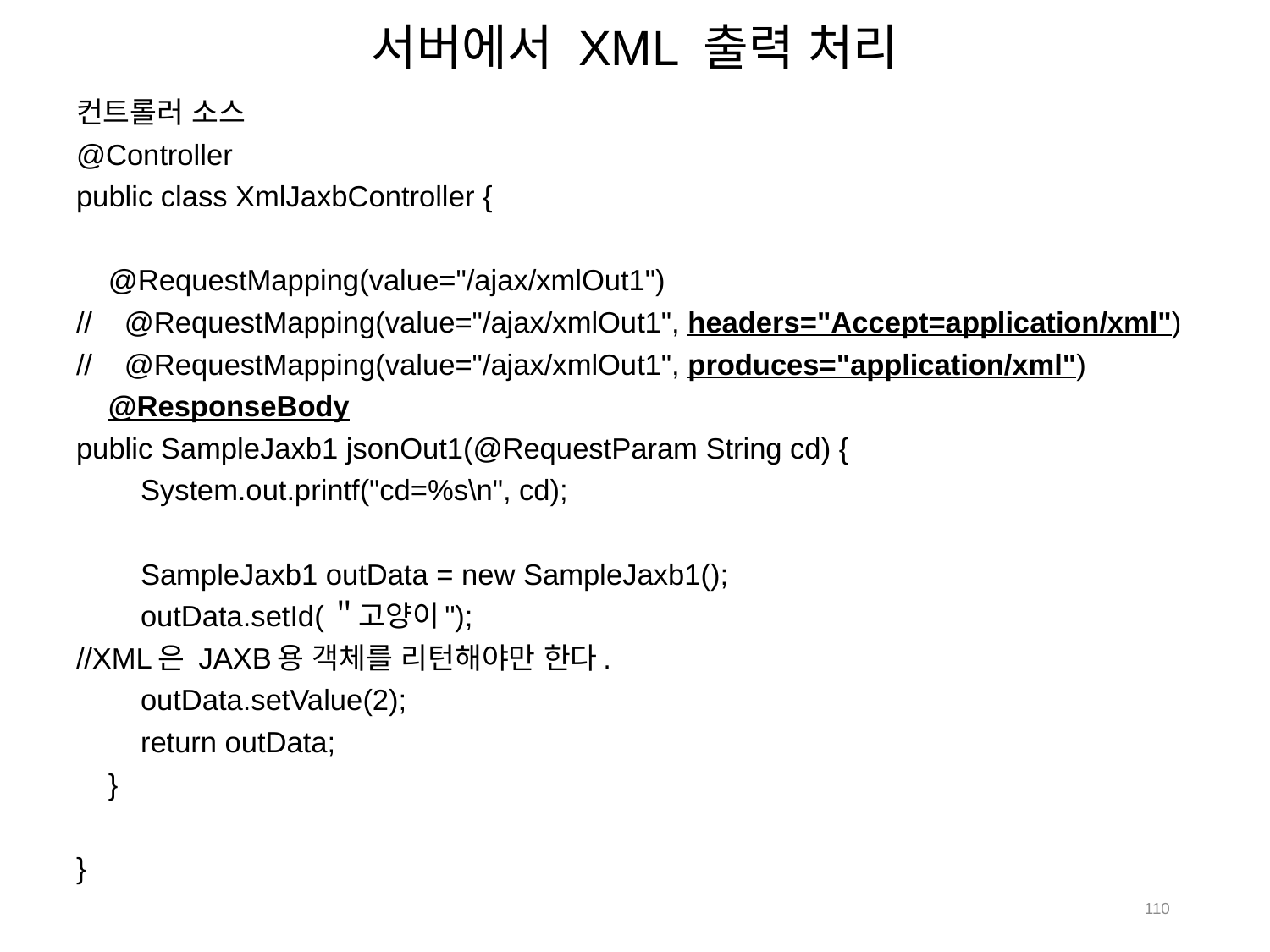

서버에서 XML 출력 처리
컨트롤러 소스
@Controller
public class XmlJaxbController {

    @RequestMapping(value="/ajax/xmlOut1")
//    @RequestMapping(value="/ajax/xmlOut1", headers="Accept=application/xml")
//    @RequestMapping(value="/ajax/xmlOut1", produces="application/xml")
    @ResponseBody
public SampleJaxb1 jsonOut1(@RequestParam String cd) {
        System.out.printf("cd=%s\n", cd);

        SampleJaxb1 outData = new SampleJaxb1();
        outData.setId(＂고양이");
//XML은 JAXB용 객체를 리턴해야만 한다.
        outData.setValue(2);
        return outData;
    }

}

110